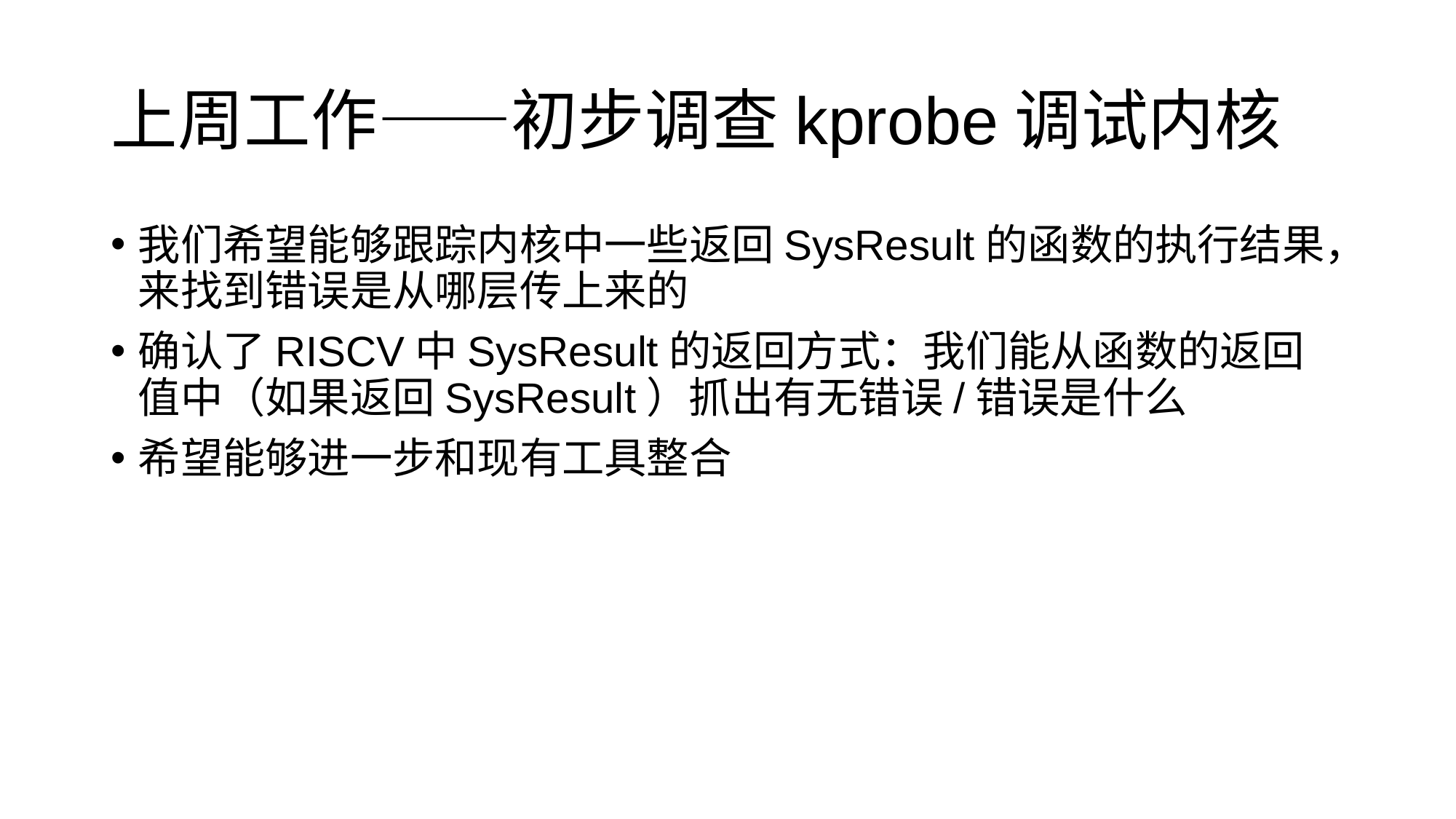

# 上周工作——初步调查kprobe调试内核
我们希望能够跟踪内核中一些返回SysResult的函数的执行结果，来找到错误是从哪层传上来的
确认了RISCV中SysResult的返回方式：我们能从函数的返回值中（如果返回SysResult）抓出有无错误/错误是什么
希望能够进一步和现有工具整合